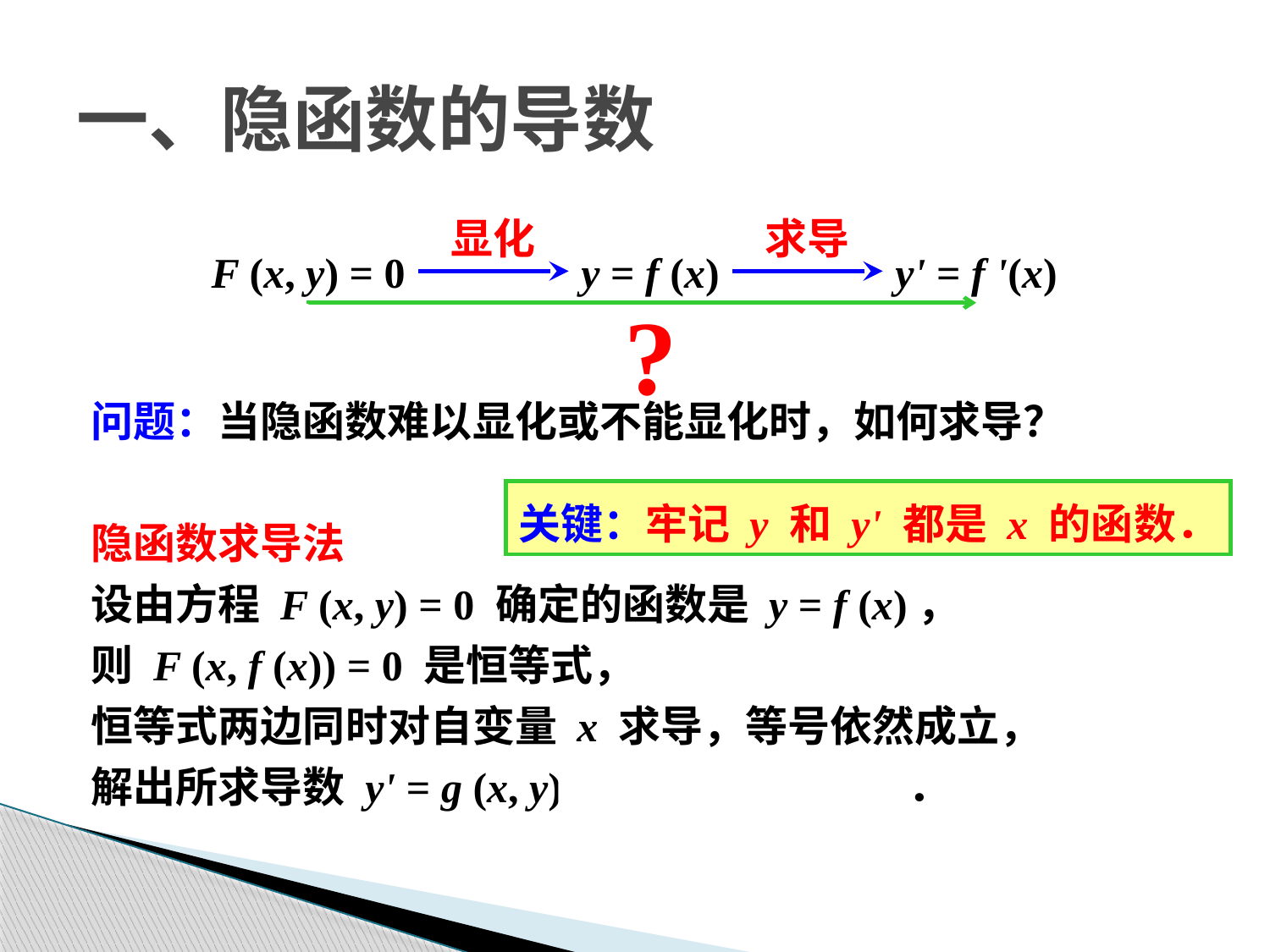

# 一、隐函数的导数

问题：当隐函数难以显化或不能显化时，如何求导？

隐函数求导法
设由方程 F (x, y) = 0 确定的函数是 y = f (x)，
则 F (x, f (x)) = 0 是恒等式，
恒等式两边同时对自变量 x 求导，等号依然成立，
解出所求导数 y' = g (x, y) 或 y'' = h(x, y, y')．
显化
求导
F (x, y) = 0
y = f (x)
y' = f '(x)
?
关键：牢记 y 和 y' 都是 x 的函数．